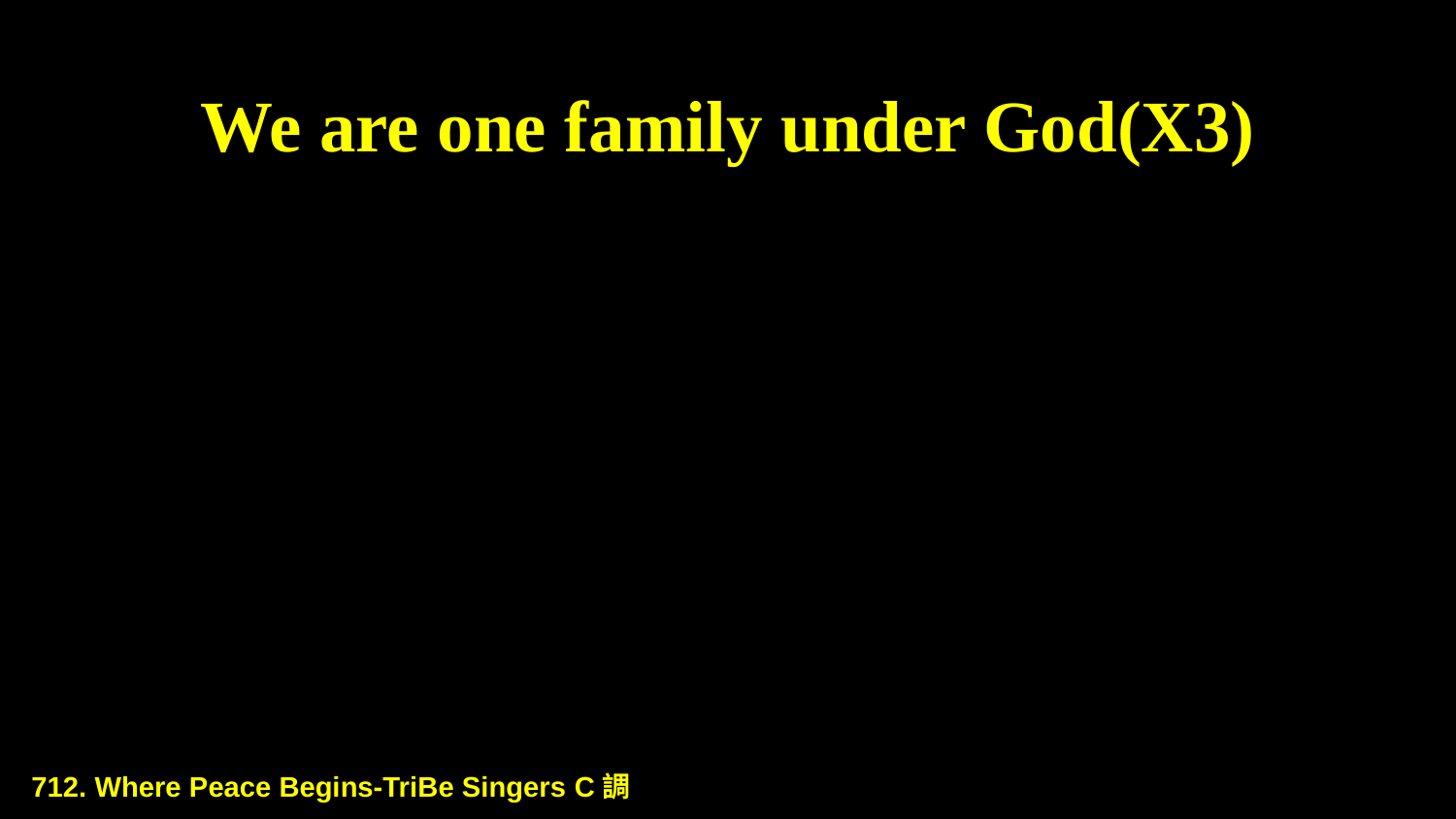

# We are one family under God(X3)
712. Where Peace Begins-TriBe Singers C調